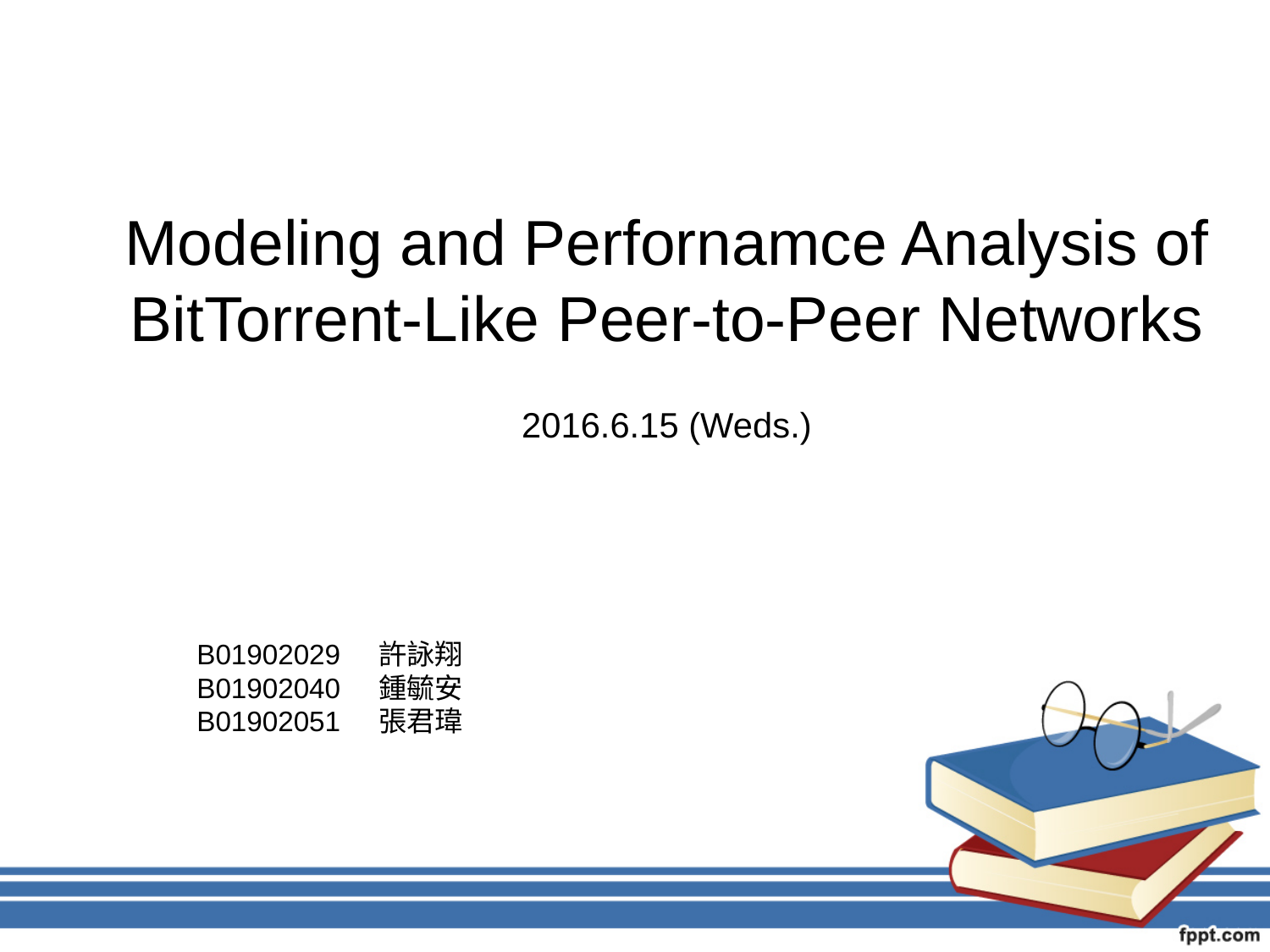

Modeling and Perfornamce Analysis of
BitTorrent-Like Peer-to-Peer Networks
2016.6.15 (Weds.)
B01902029    許詠翔
B01902040    鍾毓安
B01902051    張君瑋